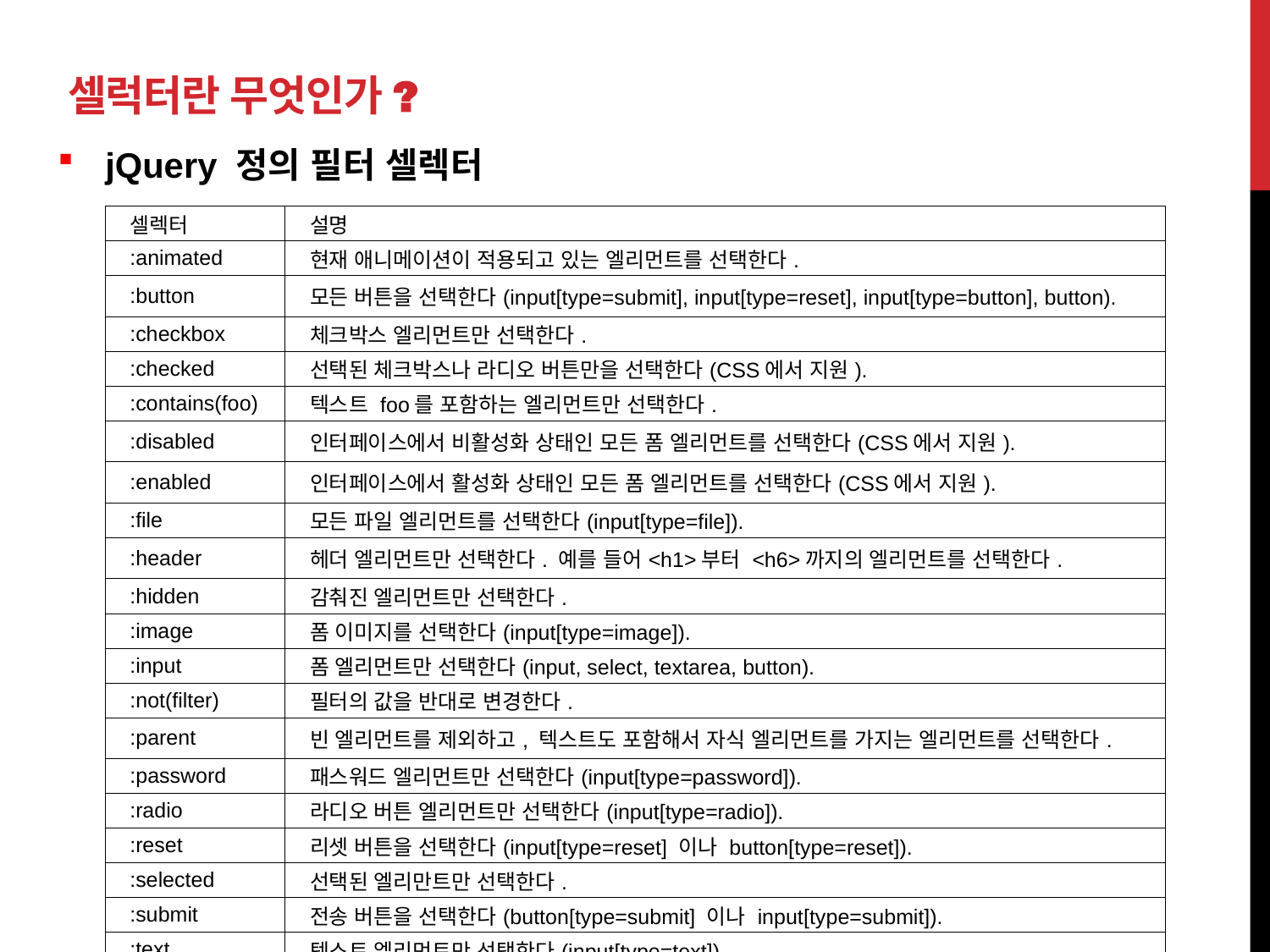

# 셀럭터란 무엇인가?
jQuery 정의 필터 셀렉터
| 셀렉터 | 설명 |
| --- | --- |
| :animated | 현재 애니메이션이 적용되고 있는 엘리먼트를 선택한다. |
| :button | 모든 버튼을 선택한다(input[type=submit], input[type=reset], input[type=button], button). |
| :checkbox | 체크박스 엘리먼트만 선택한다. |
| :checked | 선택된 체크박스나 라디오 버튼만을 선택한다(CSS에서 지원). |
| :contains(foo) | 텍스트 foo를 포함하는 엘리먼트만 선택한다. |
| :disabled | 인터페이스에서 비활성화 상태인 모든 폼 엘리먼트를 선택한다(CSS에서 지원). |
| :enabled | 인터페이스에서 활성화 상태인 모든 폼 엘리먼트를 선택한다(CSS에서 지원). |
| :file | 모든 파일 엘리먼트를 선택한다(input[type=file]). |
| :header | 헤더 엘리먼트만 선택한다. 예를 들어<h1>부터 <h6>까지의 엘리먼트를 선택한다. |
| :hidden | 감춰진 엘리먼트만 선택한다. |
| :image | 폼 이미지를 선택한다(input[type=image]). |
| :input | 폼 엘리먼트만 선택한다(input, select, textarea, button). |
| :not(filter) | 필터의 값을 반대로 변경한다. |
| :parent | 빈 엘리먼트를 제외하고, 텍스트도 포함해서 자식 엘리먼트를 가지는 엘리먼트를 선택한다. |
| :password | 패스워드 엘리먼트만 선택한다(input[type=password]). |
| :radio | 라디오 버튼 엘리먼트만 선택한다(input[type=radio]). |
| :reset | 리셋 버튼을 선택한다(input[type=reset] 이나 button[type=reset]). |
| :selected | 선택된 엘리만트만 선택한다. |
| :submit | 전송 버튼을 선택한다(button[type=submit] 이나 input[type=submit]). |
| :text | 텍스트 엘리먼트만 선택한다(input[type=text]). |
| :visible | 보이는(visible) 엘리먼트만 선택한다. |